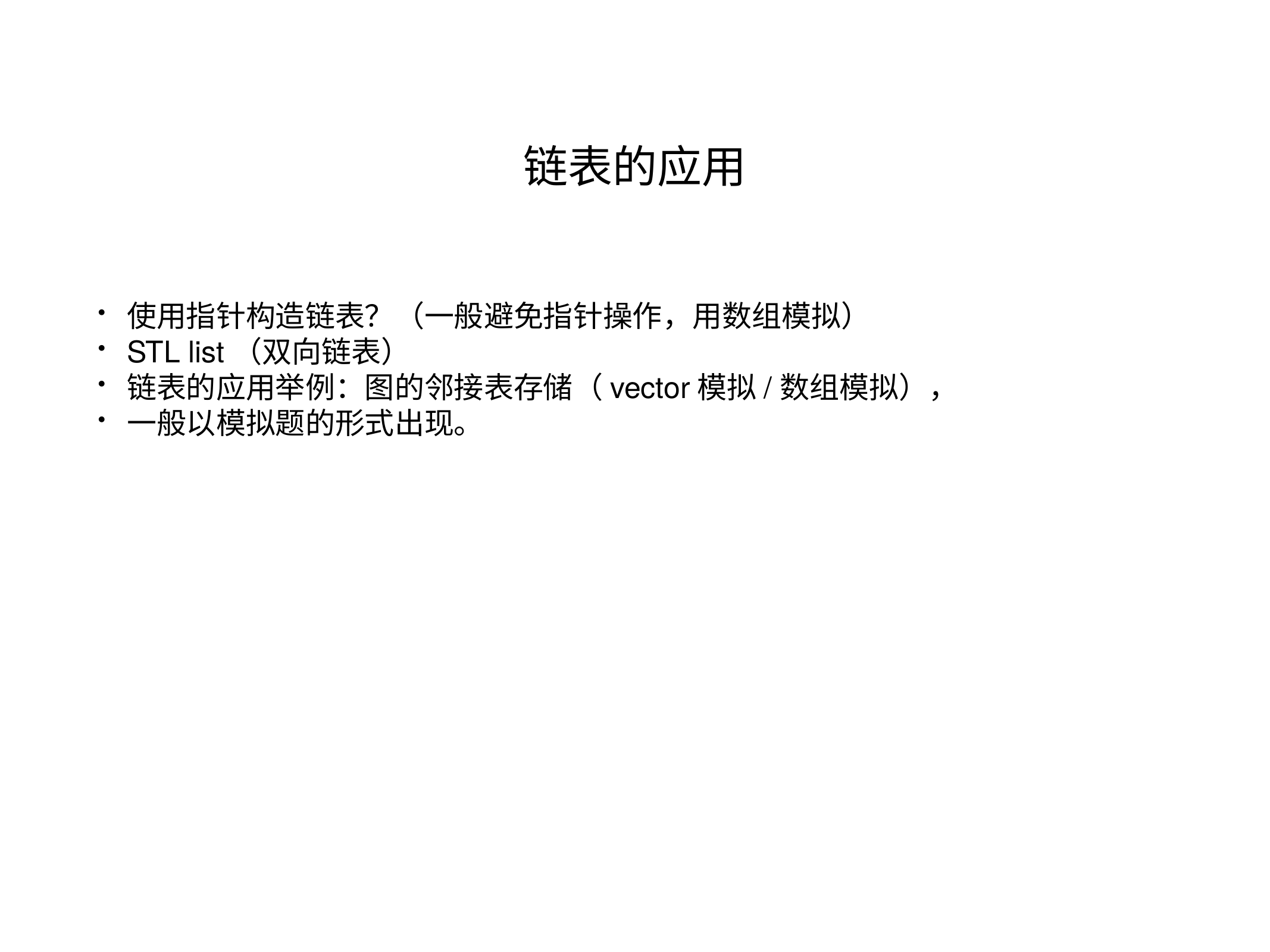

使用指针构造链表？（一般避免指针操作，用数组模拟）
STL list（双向链表）
链表的应用举例：图的邻接表存储（vector模拟/数组模拟），
一般以模拟题的形式出现。

链表的应用